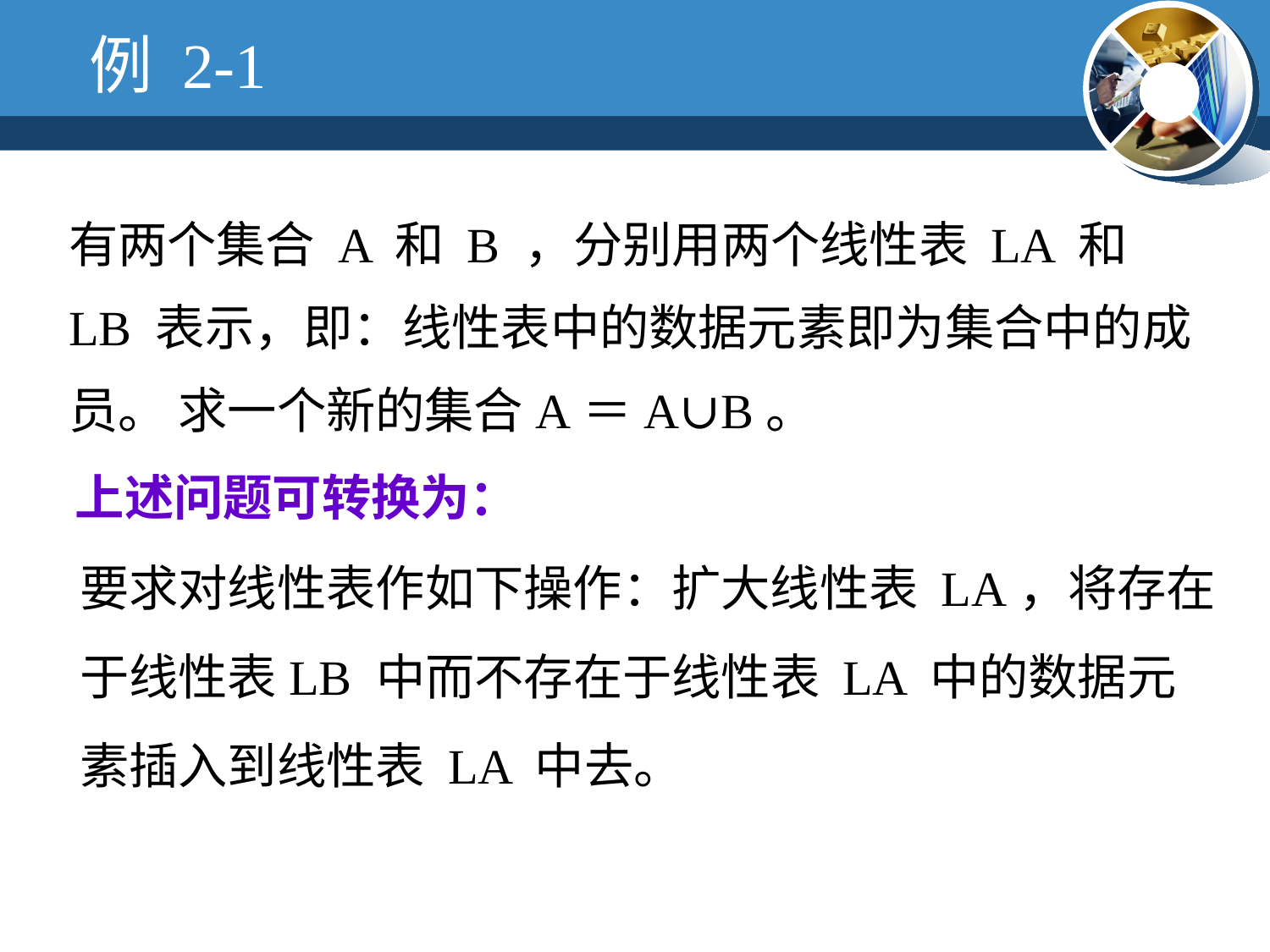

例 2-1
有两个集合 A 和 B ，分别用两个线性表 LA 和 LB 表示，即：线性表中的数据元素即为集合中的成员。 求一个新的集合A＝A∪B。
上述问题可转换为：
要求对线性表作如下操作：扩大线性表 LA，将存在于线性表LB 中而不存在于线性表 LA 中的数据元素插入到线性表 LA 中去。